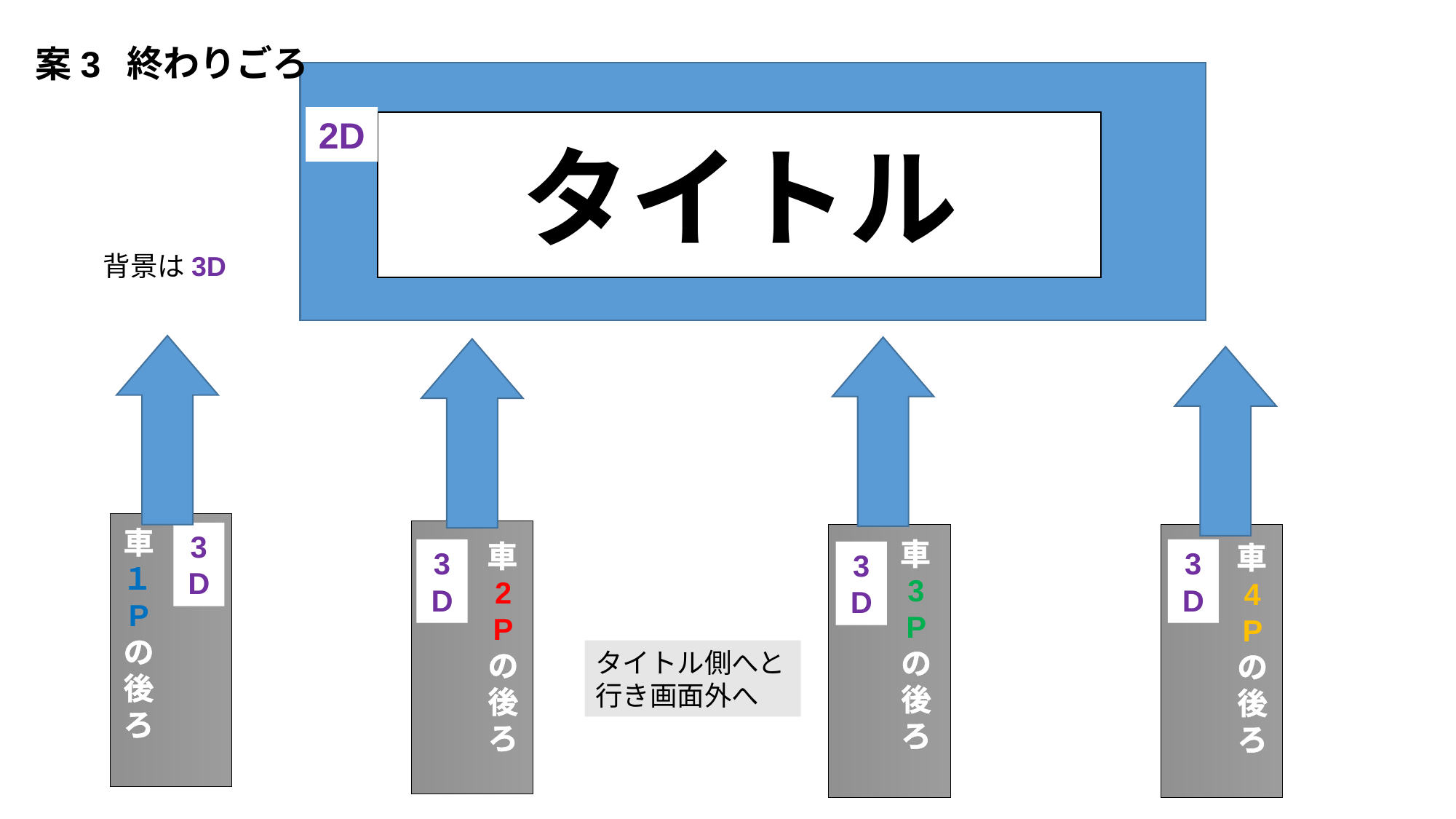

終わりごろ
案3

2D
タイトル
背景は3D

車１P
の後ろ
3D

車2P
の後ろ
3D

車3P
の後ろ

3D

車4P
の後ろ

3D

タイトル側へと行き画面外へ